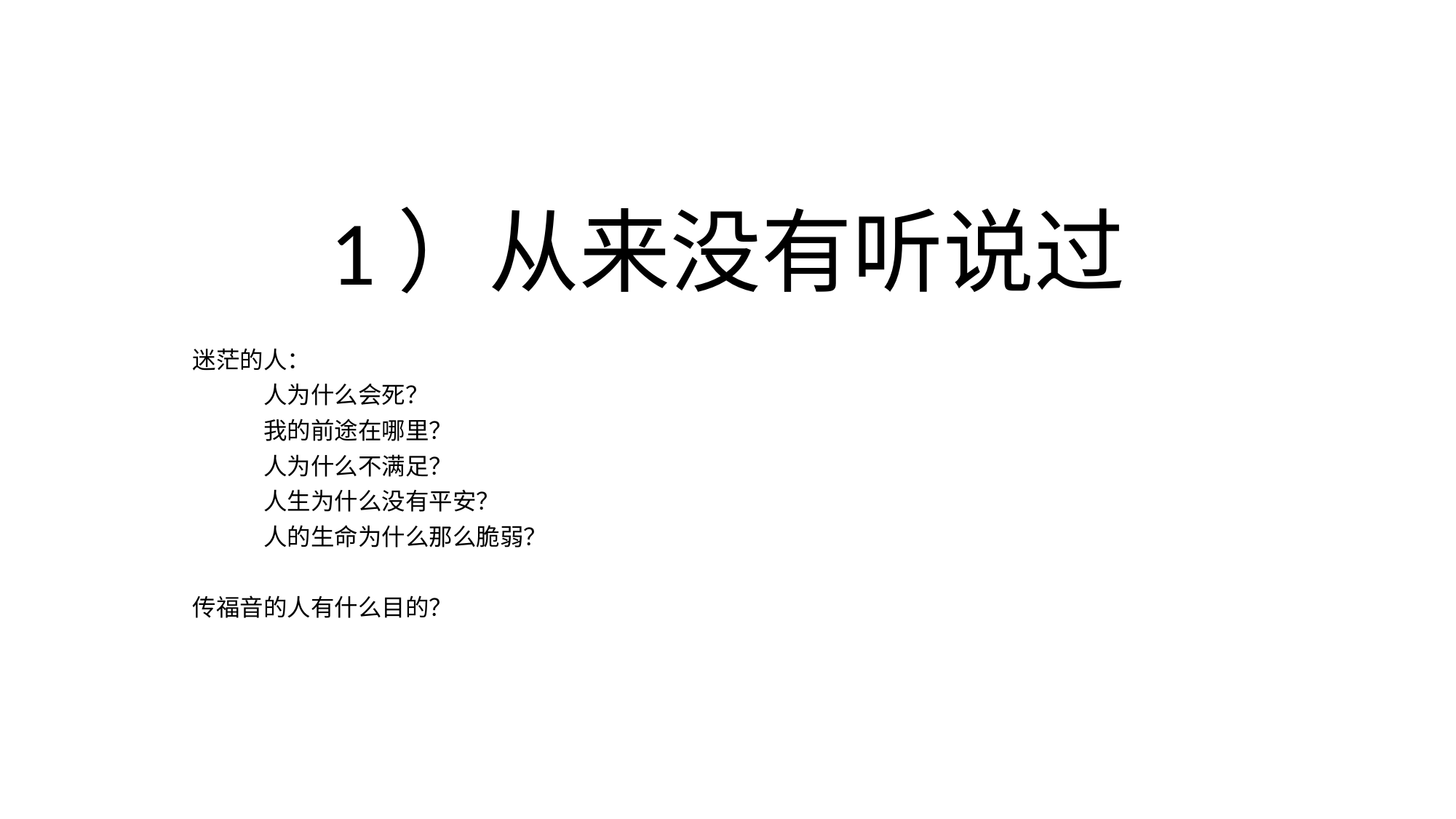

# 1）从来没有听说过
迷茫的人：
	人为什么会死？
	我的前途在哪里？
	人为什么不满足？
	人生为什么没有平安？
	人的生命为什么那么脆弱？

传福音的人有什么目的？